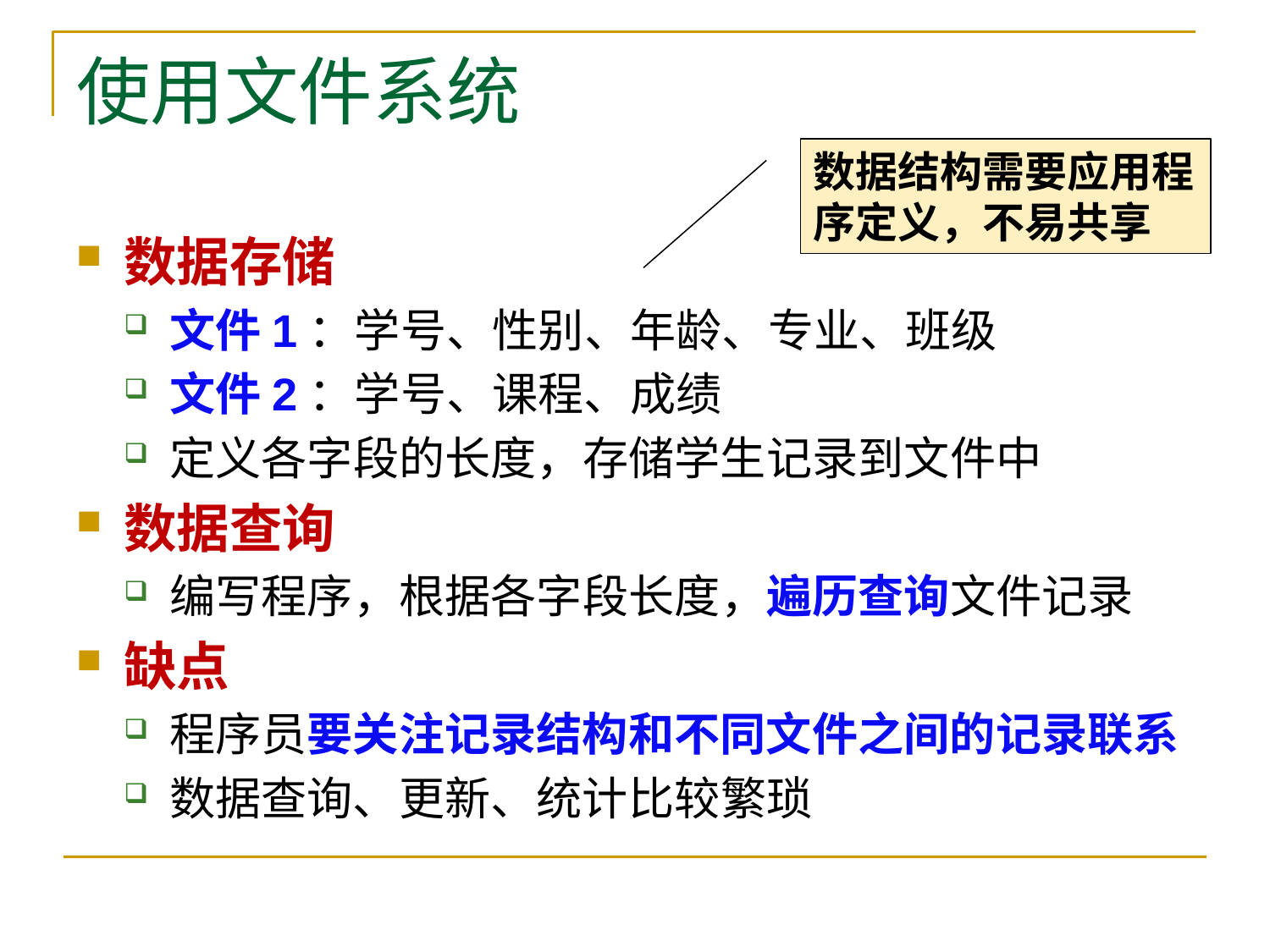

# 使用文件系统
数据结构需要应用程序定义，不易共享
数据存储
文件1：学号、性别、年龄、专业、班级
文件2：学号、课程、成绩
定义各字段的长度，存储学生记录到文件中
数据查询
编写程序，根据各字段长度，遍历查询文件记录
缺点
程序员要关注记录结构和不同文件之间的记录联系
数据查询、更新、统计比较繁琐